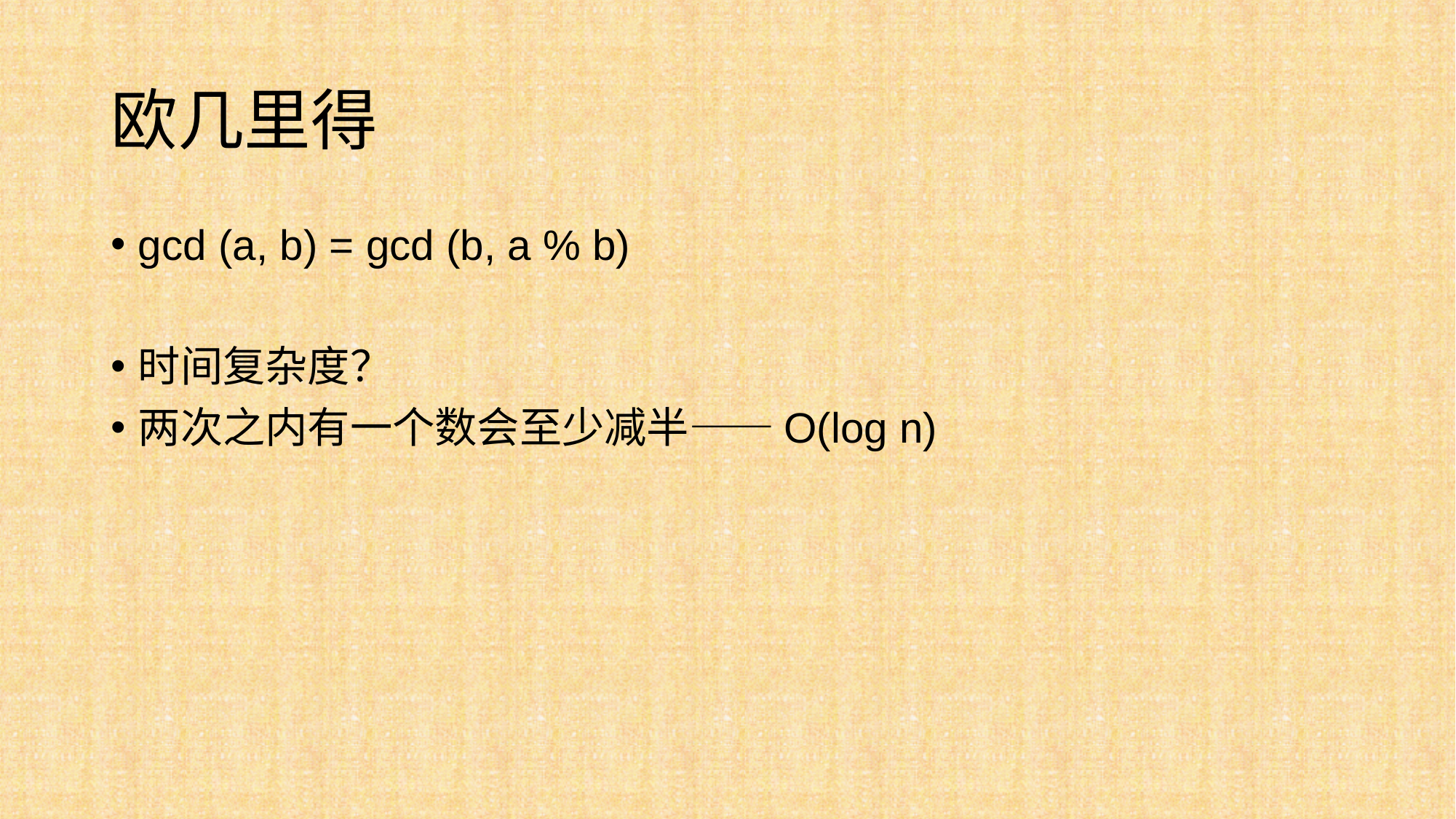

# 欧几里得
gcd (a, b) = gcd (b, a % b)

时间复杂度？
两次之内有一个数会至少减半——O(log n)